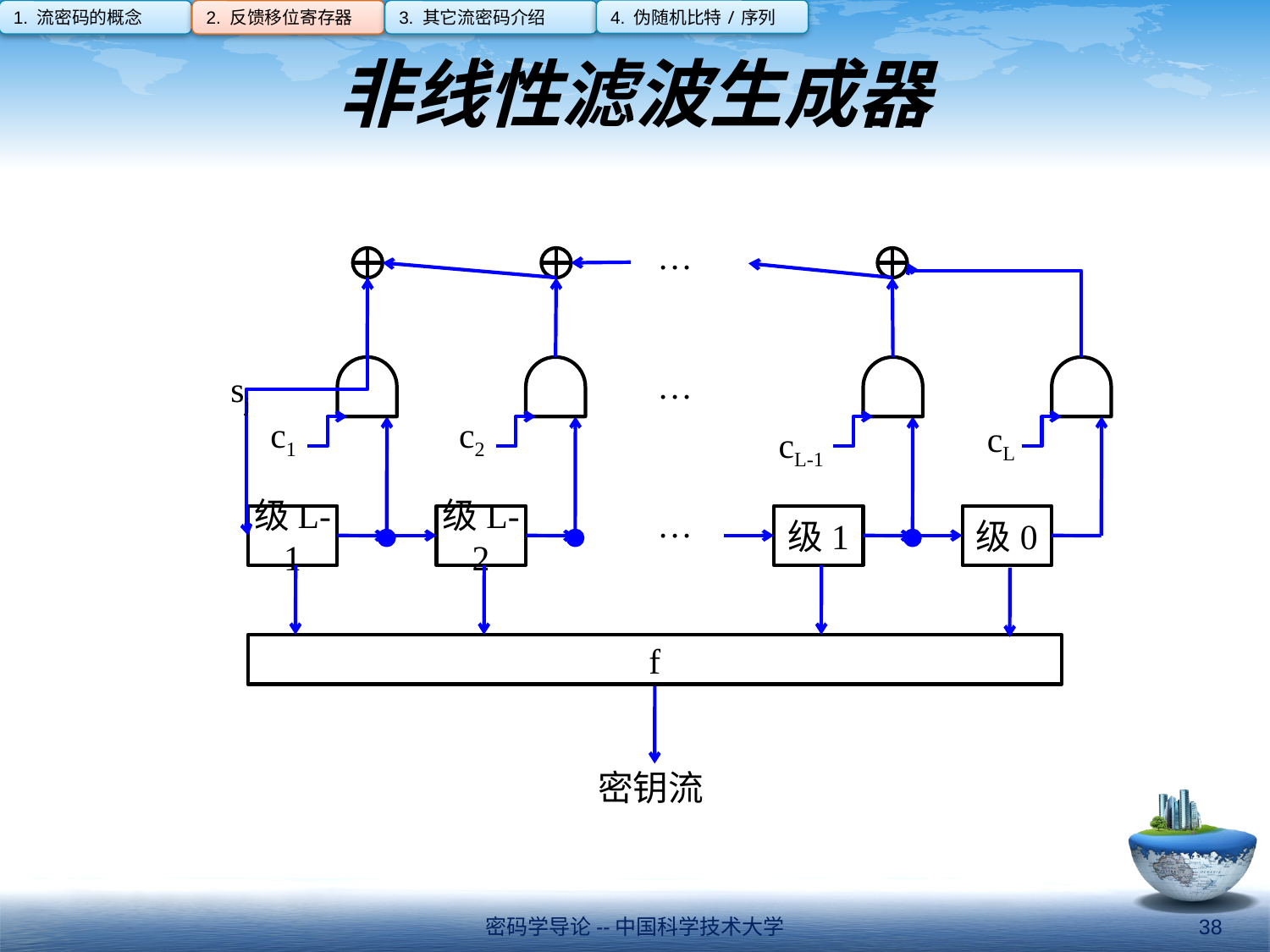

4. 伪随机比特/序列
1. 流密码的概念
2. 反馈移位寄存器
3. 其它流密码介绍
# 非线性滤波生成器
…

…

sj
c1
c2
cL
cL-1
…
级L-1
级L-2
级1
级0

f
密钥流
密码学导论--中国科学技术大学
38